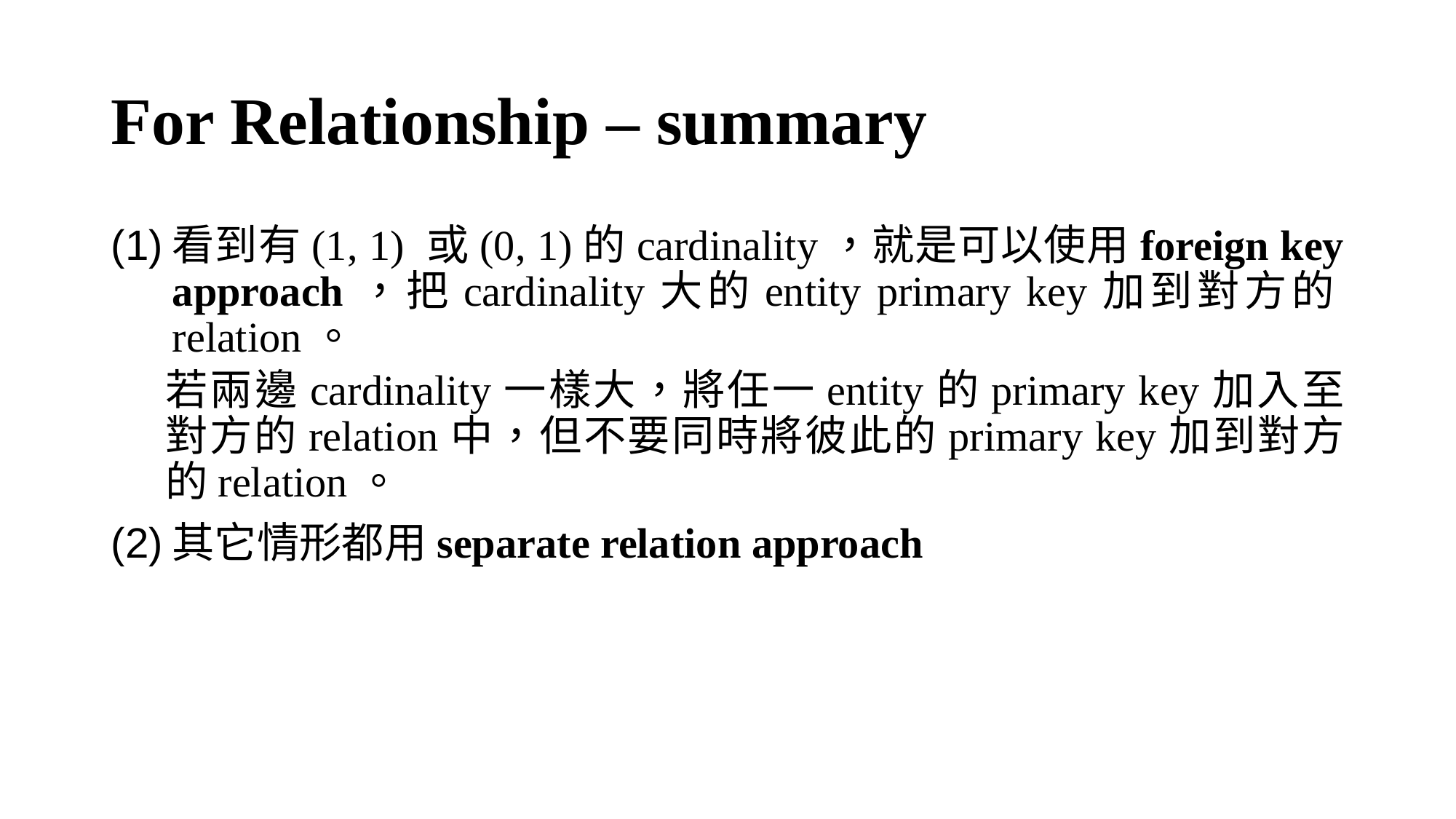

# For Relationship – summary
看到有(1, 1) 或(0, 1)的cardinality，就是可以使用foreign key approach，把cardinality大的entity primary key加到對方的relation。
若兩邊cardinality一樣大，將任一entity的primary key加入至對方的relation中，但不要同時將彼此的primary key加到對方的relation。
其它情形都用separate relation approach